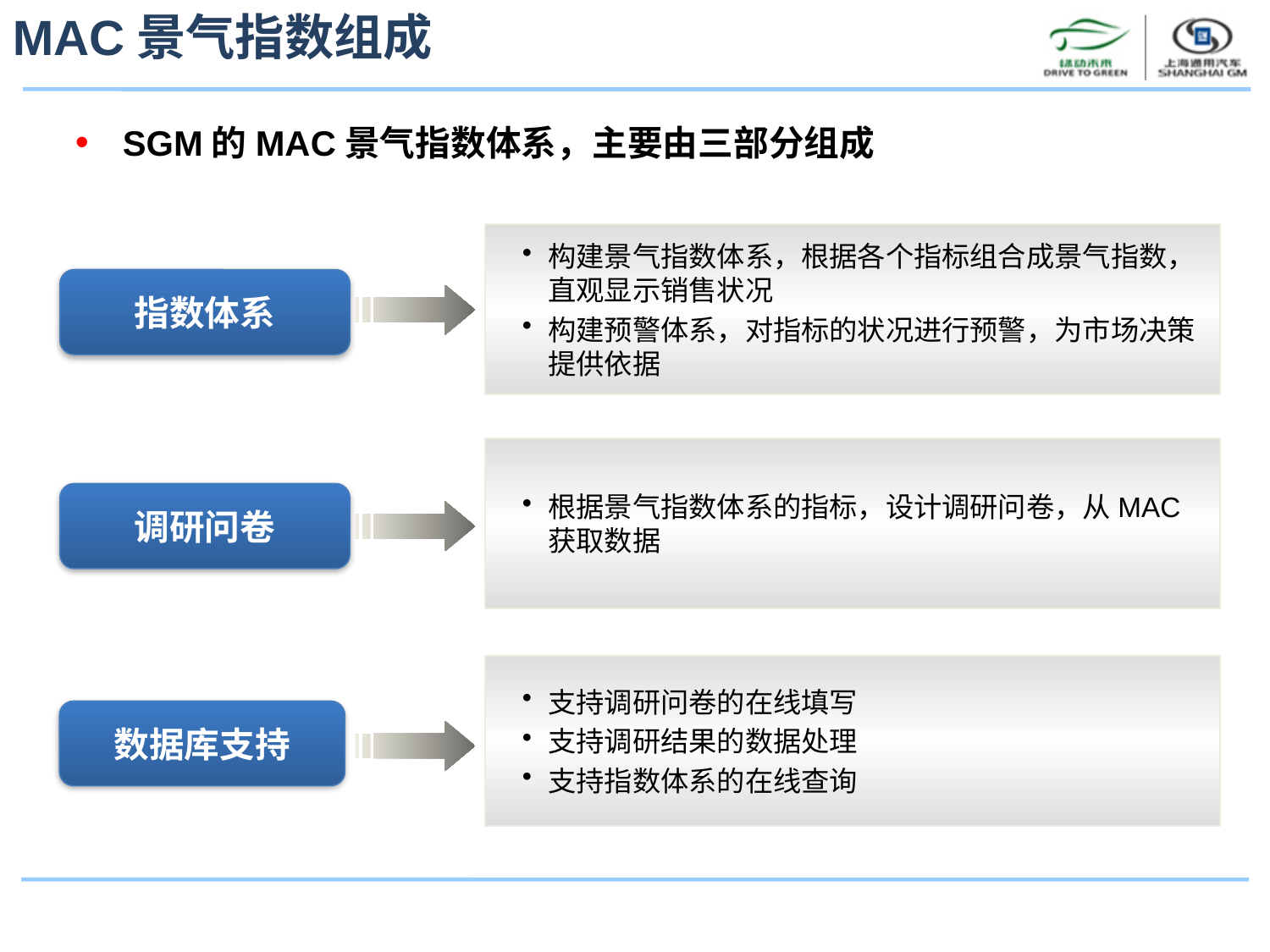

# MAC景气指数组成
SGM的MAC景气指数体系，主要由三部分组成
构建景气指数体系，根据各个指标组合成景气指数，直观显示销售状况
构建预警体系，对指标的状况进行预警，为市场决策提供依据
指数体系

根据景气指数体系的指标，设计调研问卷，从MAC获取数据
调研问卷

支持调研问卷的在线填写
支持调研结果的数据处理
支持指数体系的在线查询
数据库支持